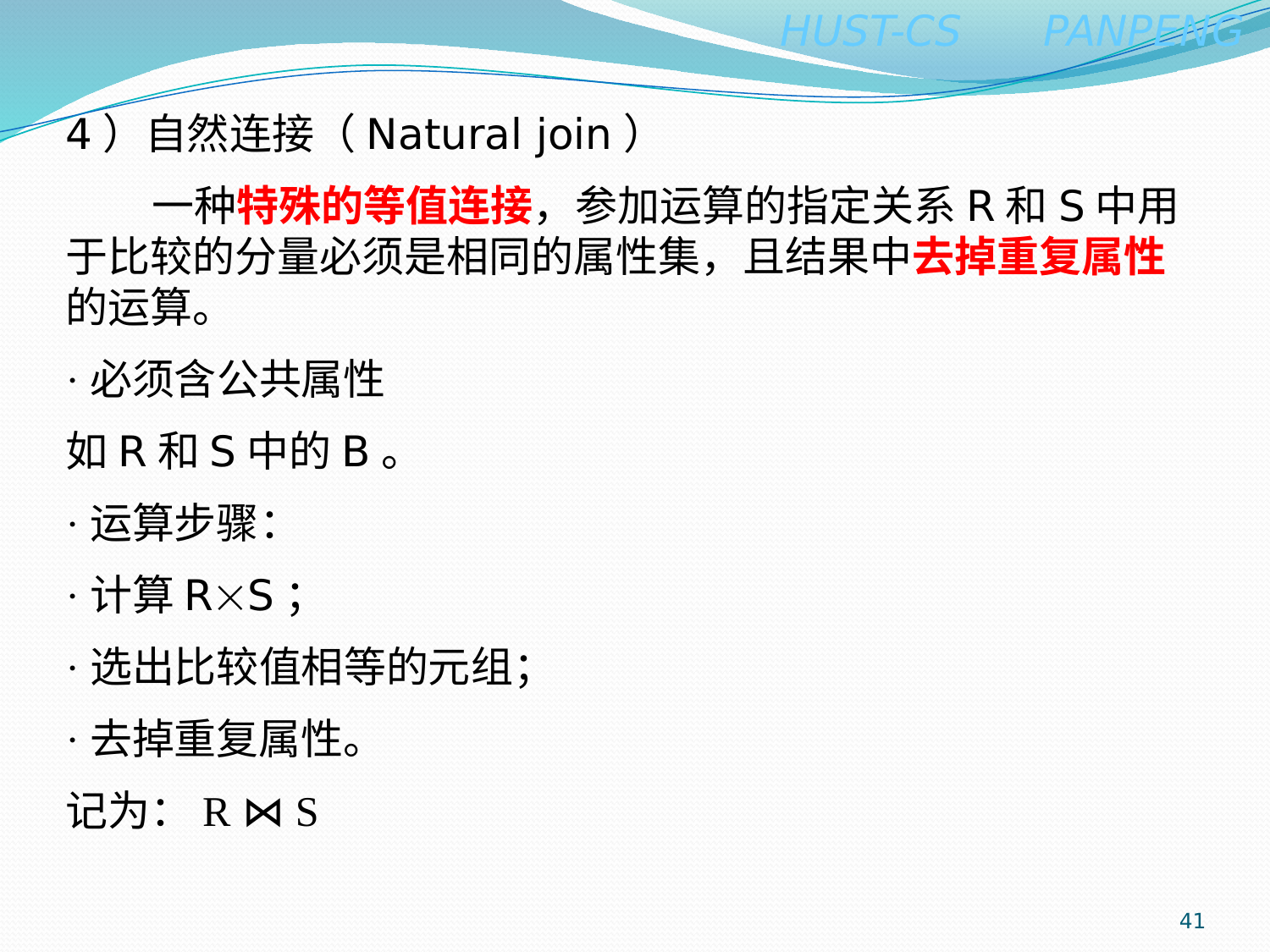

4）自然连接（Natural join）
        一种特殊的等值连接，参加运算的指定关系R和S中用于比较的分量必须是相同的属性集，且结果中去掉重复属性的运算。
·必须含公共属性
如R和S中的B。
·运算步骤：
·计算R×S；
·选出比较值相等的元组；
·去掉重复属性。
记为：R ⋈ S
41